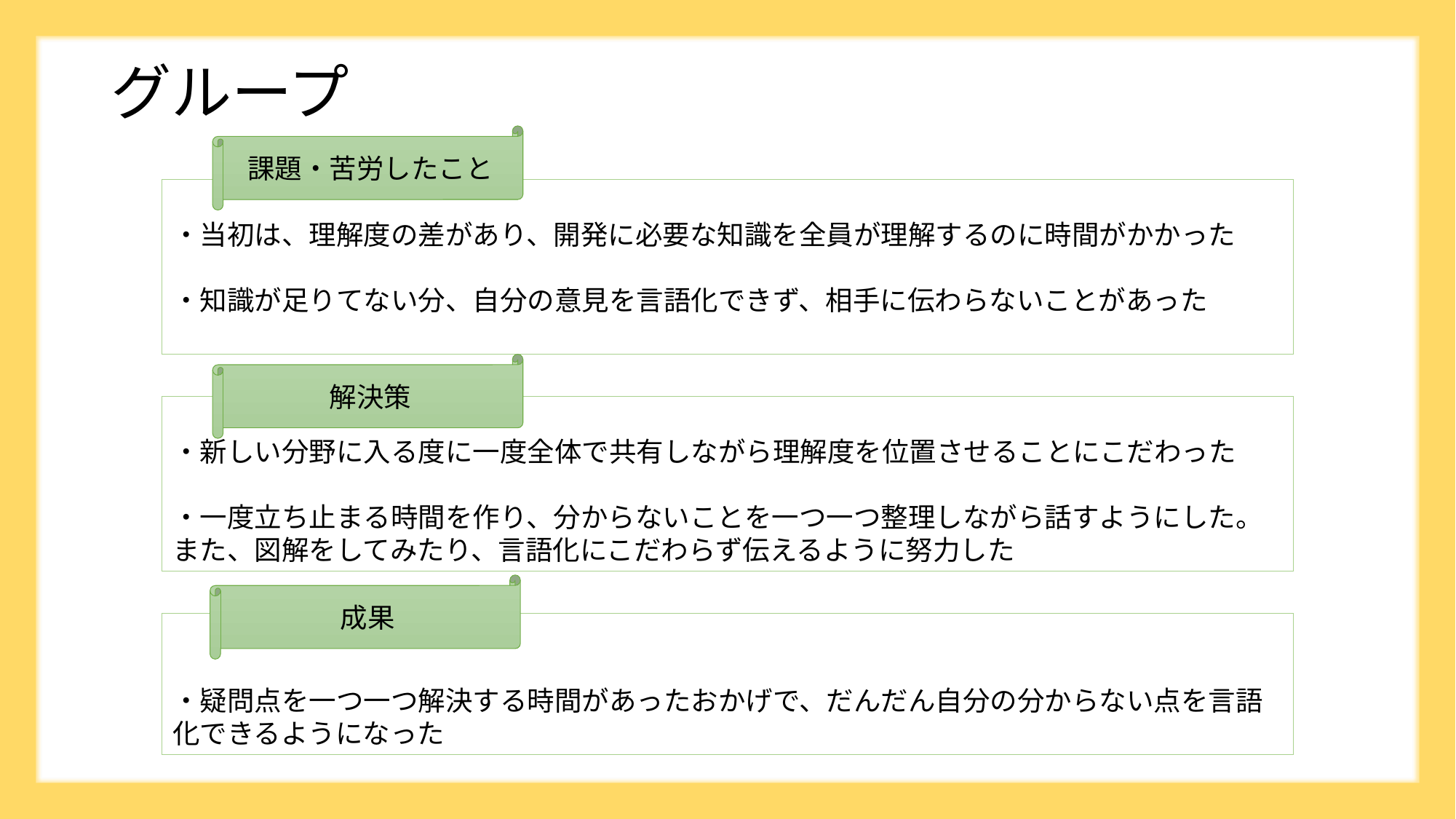

# グループ
課題・苦労したこと

・当初は、理解度の差があり、開発に必要な知識を全員が理解するのに時間がかかった

・知識が足りてない分、自分の意見を言語化できず、相手に伝わらないことがあった

解決策

・新しい分野に入る度に一度全体で共有しながら理解度を位置させることにこだわった

・一度立ち止まる時間を作り、分からないことを一つ一つ整理しながら話すようにした。また、図解をしてみたり、言語化にこだわらず伝えるように努力した
成果

・疑問点を一つ一つ解決する時間があったおかげで、だんだん自分の分からない点を言語化できるようになった